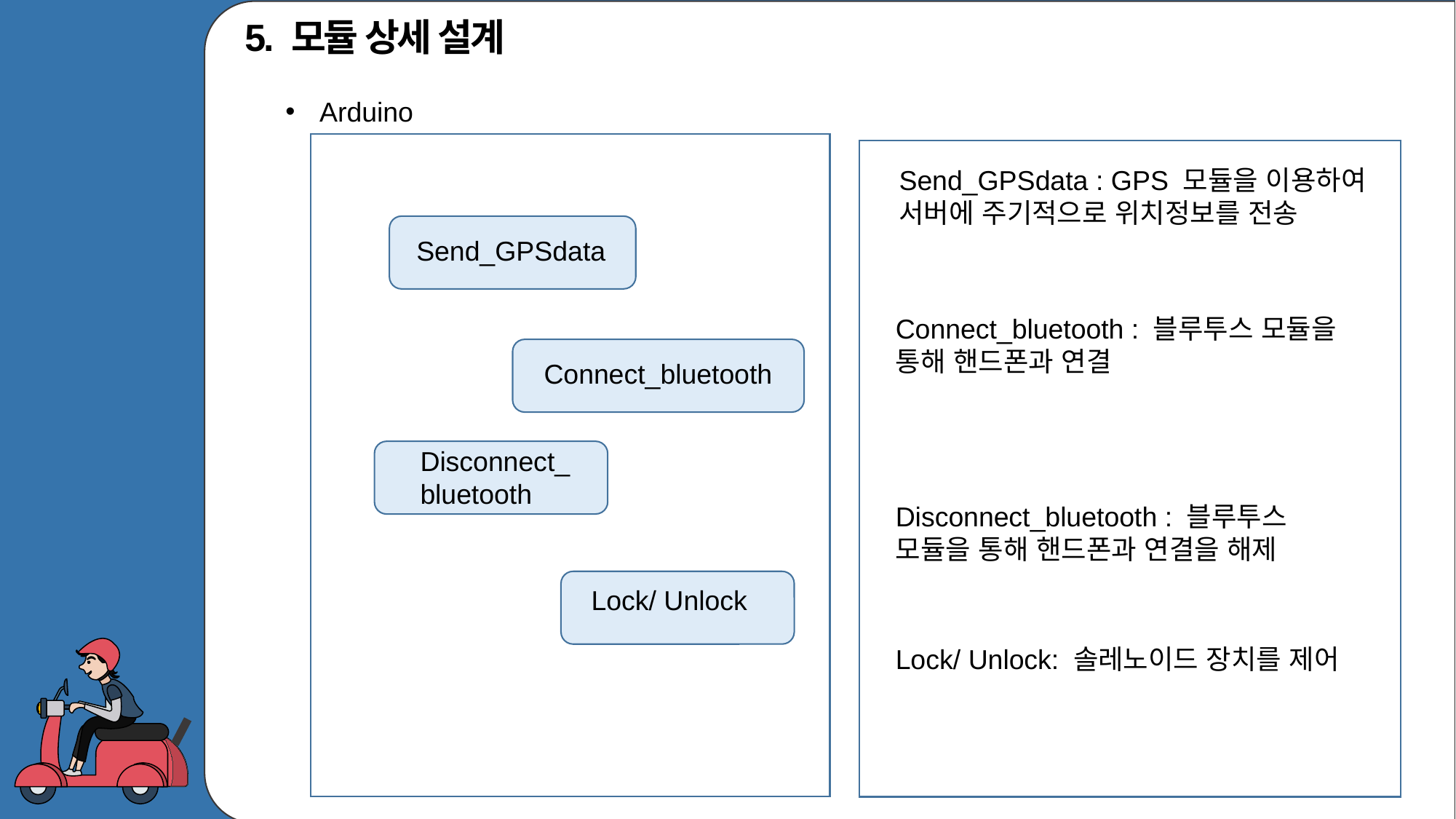

5. 모듈 상세 설계
Arduino

Send_GPSdata : GPS 모듈을 이용하여 서버에 주기적으로 위치정보를 전송

Send_GPSdata
Connect_bluetooth : 블루투스 모듈을 통해 핸드폰과 연결

Connect_bluetooth
Disconnect_bluetooth

Disconnect_bluetooth : 블루투스 모듈을 통해 핸드폰과 연결을 해제

Lock/ Unlock
Lock/ Unlock: 솔레노이드 장치를 제어